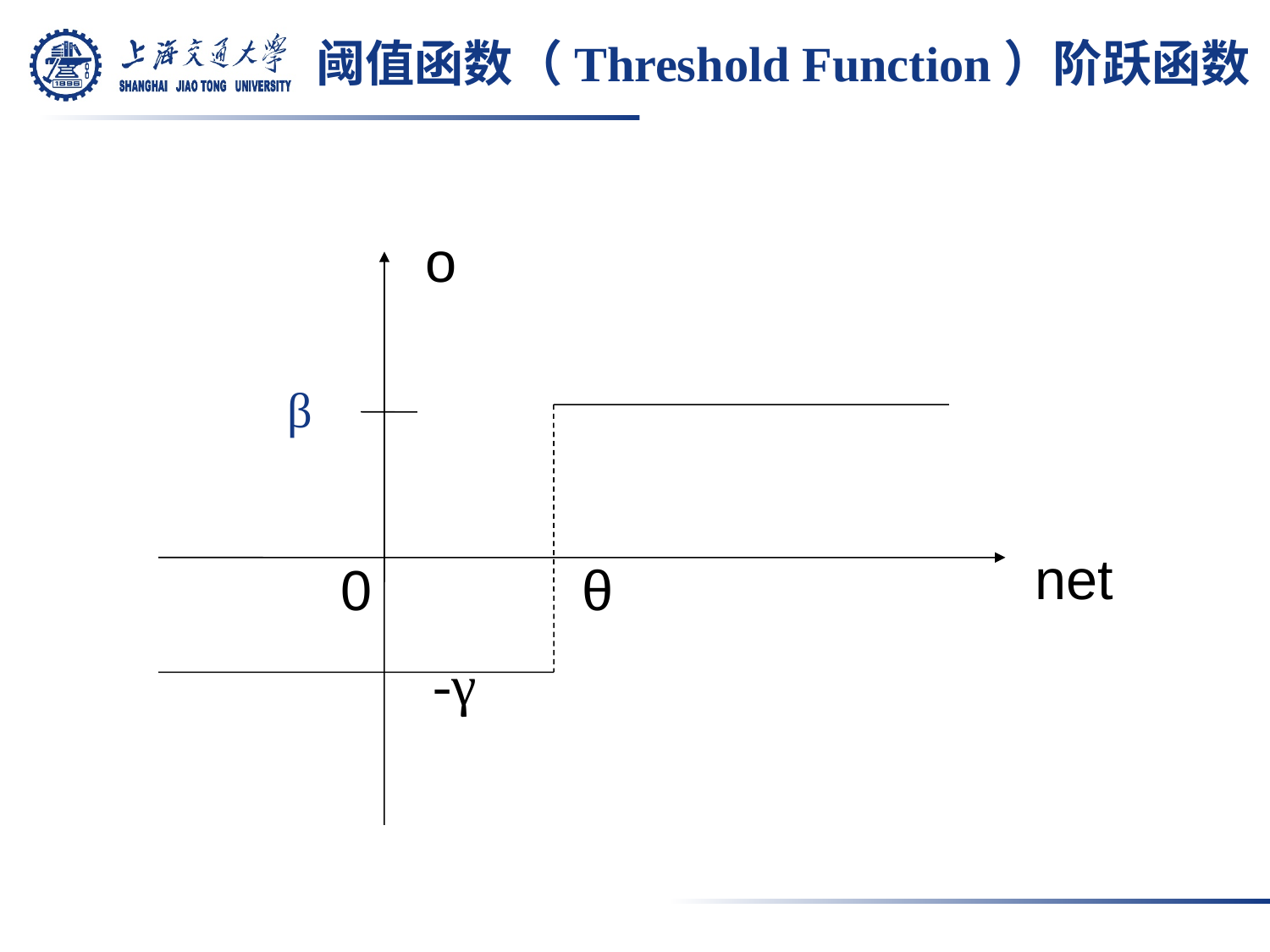

# 阈值函数（Threshold Function）阶跃函数
o

β
net
0
θ
-γ